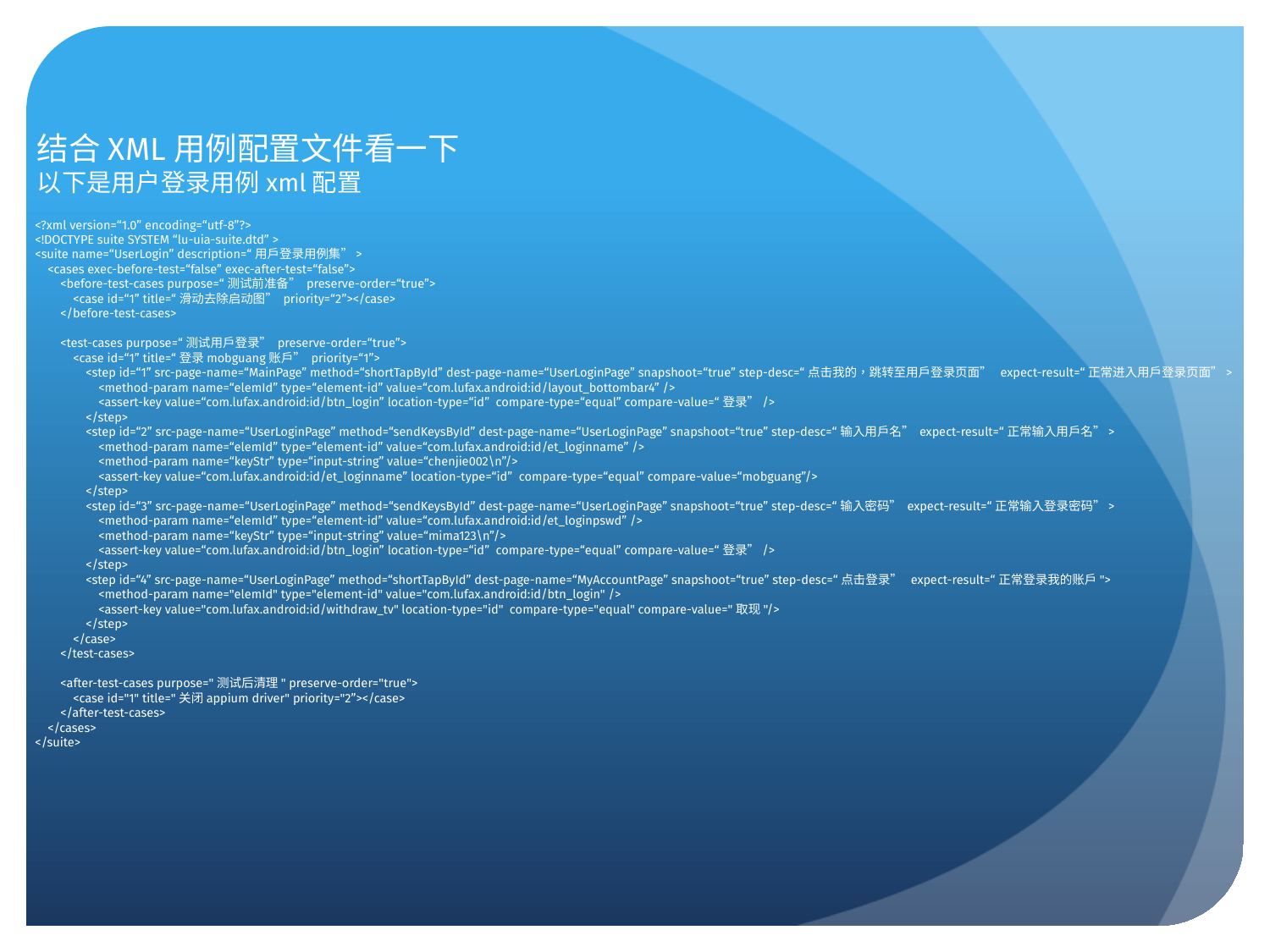

结合XML用例配置文件看一下
以下是用户登录用例xml配置
<?xml version=“1.0” encoding=“utf-8”?>
<!DOCTYPE suite SYSTEM “lu-uia-suite.dtd” >
<suite name=“UserLogin” description=“用户登录用例集”>
    <cases exec-before-test=“false” exec-after-test=“false”>
        <before-test-cases purpose=“测试前准备” preserve-order=“true”>
            <case id=“1” title=“滑动去除启动图” priority=“2”></case>
        </before-test-cases>
        <test-cases purpose=“测试用户登录” preserve-order=“true”>
            <case id=“1” title=“登录mobguang账户” priority=“1”>
                <step id=“1” src-page-name=“MainPage” method=“shortTapById” dest-page-name=“UserLoginPage” snapshoot=“true” step-desc=“点击我的，跳转至用户登录页面”  expect-result=“正常进入用户登录页面”>
                    <method-param name=“elemId” type=“element-id” value=“com.lufax.android:id/layout_bottombar4” />
                    <assert-key value=“com.lufax.android:id/btn_login” location-type=“id”  compare-type=“equal” compare-value=“登录”/>
                </step>
                <step id=“2” src-page-name=“UserLoginPage” method=“sendKeysById” dest-page-name=“UserLoginPage” snapshoot=“true” step-desc=“输入用户名” expect-result=“正常输入用户名”>
                    <method-param name=“elemId” type=“element-id” value=“com.lufax.android:id/et_loginname” />
                    <method-param name=“keyStr” type=“input-string” value=“chenjie002\n”/>
                    <assert-key value=“com.lufax.android:id/et_loginname” location-type=“id”  compare-type=“equal” compare-value=“mobguang”/>
                </step>
                <step id=“3” src-page-name=“UserLoginPage” method=“sendKeysById” dest-page-name=“UserLoginPage” snapshoot=“true” step-desc=“输入密码” expect-result=“正常输入登录密码”>
                    <method-param name=“elemId” type=“element-id” value=“com.lufax.android:id/et_loginpswd” />
                    <method-param name=“keyStr” type=“input-string” value=“mima123\n”/>
                    <assert-key value=“com.lufax.android:id/btn_login” location-type=“id”  compare-type=“equal” compare-value=“登录”/>
                </step>
                <step id=“4” src-page-name=“UserLoginPage” method=“shortTapById” dest-page-name=“MyAccountPage” snapshoot=“true” step-desc=“点击登录”  expect-result=“正常登录我的账户">
                    <method-param name="elemId" type="element-id" value="com.lufax.android:id/btn_login" />
                    <assert-key value="com.lufax.android:id/withdraw_tv" location-type="id"  compare-type="equal" compare-value="取现"/>
                </step>
            </case>
        </test-cases>
        <after-test-cases purpose="测试后清理" preserve-order="true">
            <case id="1" title="关闭appium driver" priority="2”></case>
        </after-test-cases>
    </cases>
</suite>